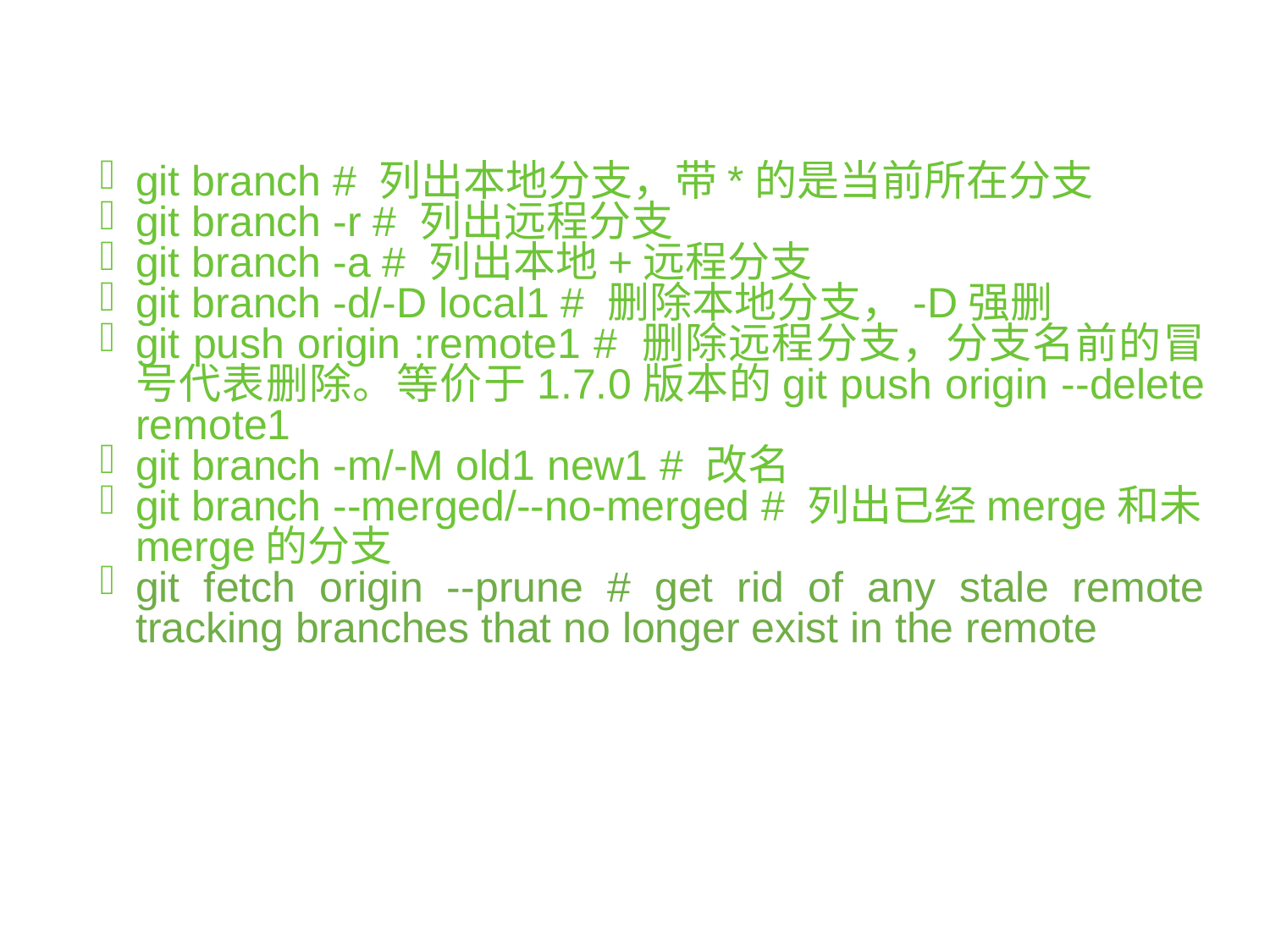

git branch # 列出本地分支，带*的是当前所在分支
git branch -r # 列出远程分支
git branch -a # 列出本地+远程分支
git branch -d/-D local1 # 删除本地分支，-D强删
git push origin :remote1 # 删除远程分支，分支名前的冒号代表删除。等价于1.7.0版本的git push origin --delete remote1
git branch -m/-M old1 new1 # 改名
git branch --merged/--no-merged # 列出已经merge和未merge的分支
git fetch origin --prune # get rid of any stale remote tracking branches that no longer exist in the remote